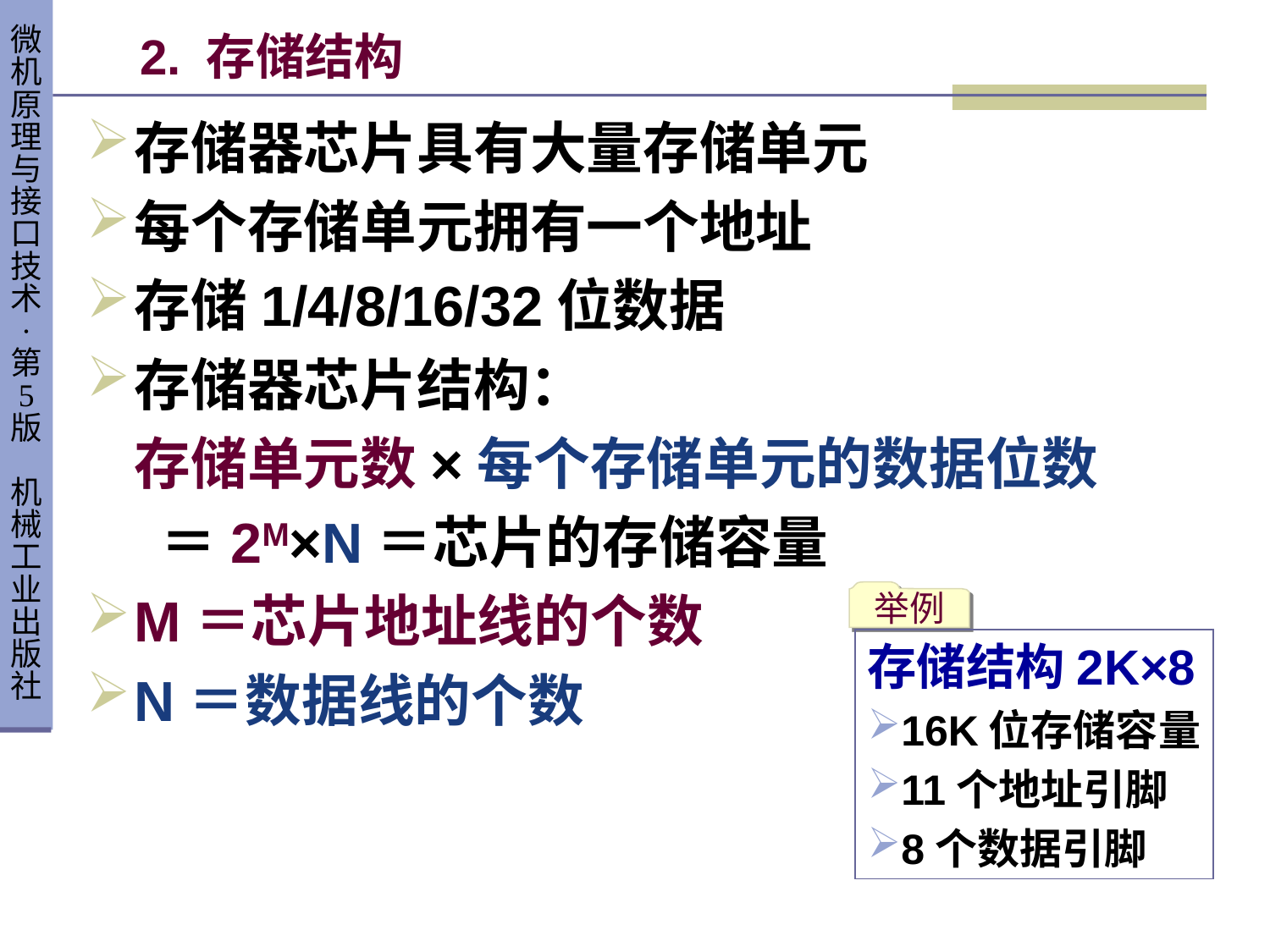

# 2. 存储结构
存储器芯片具有大量存储单元
每个存储单元拥有一个地址
存储1/4/8/16/32位数据
存储器芯片结构：
	存储单元数×每个存储单元的数据位数
	 ＝2M×N＝芯片的存储容量
M＝芯片地址线的个数
N＝数据线的个数
举例
存储结构2K×8
16K位存储容量
11个地址引脚
8个数据引脚